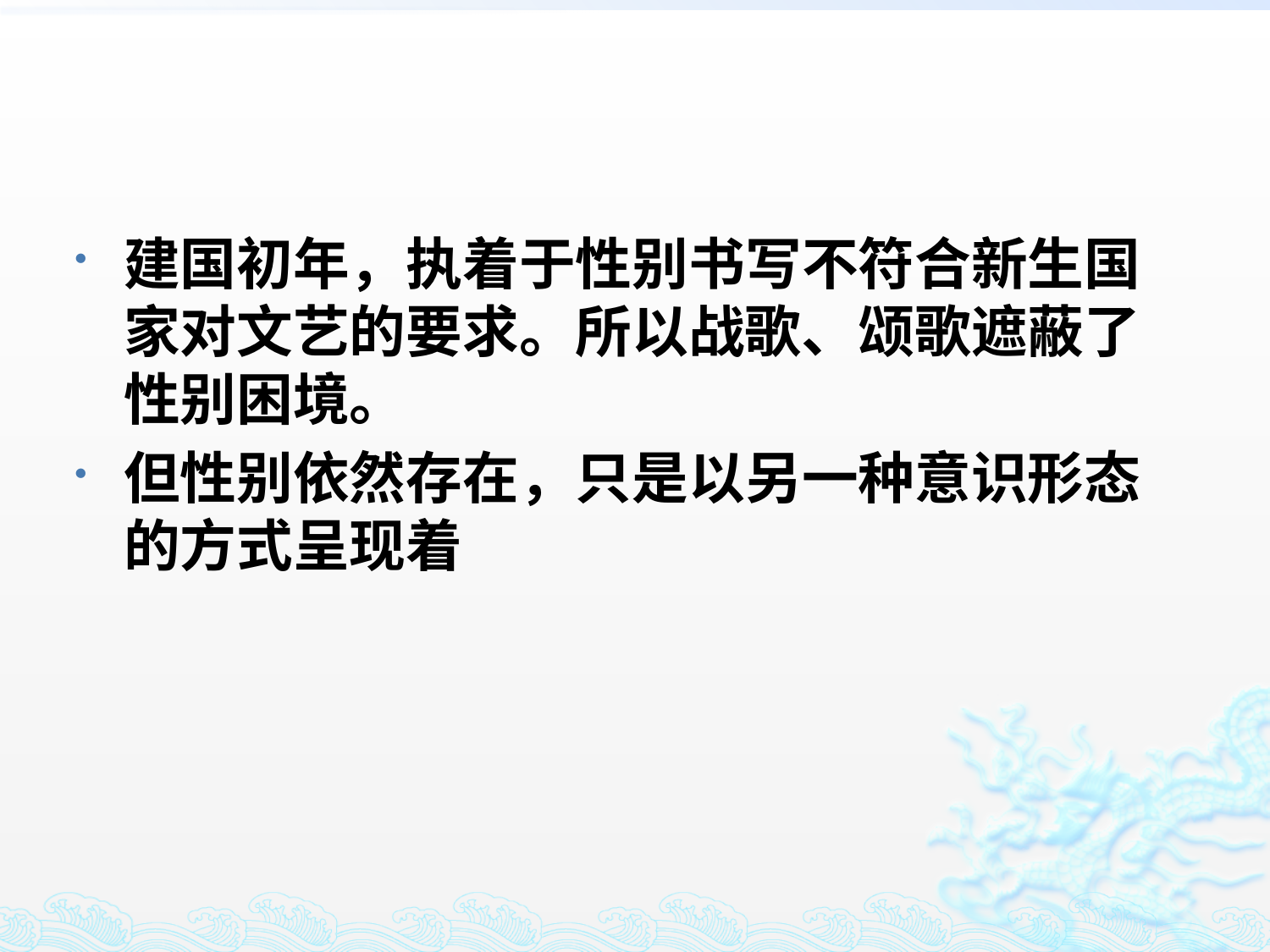

#
建国初年，执着于性别书写不符合新生国家对文艺的要求。所以战歌、颂歌遮蔽了性别困境。
但性别依然存在，只是以另一种意识形态的方式呈现着